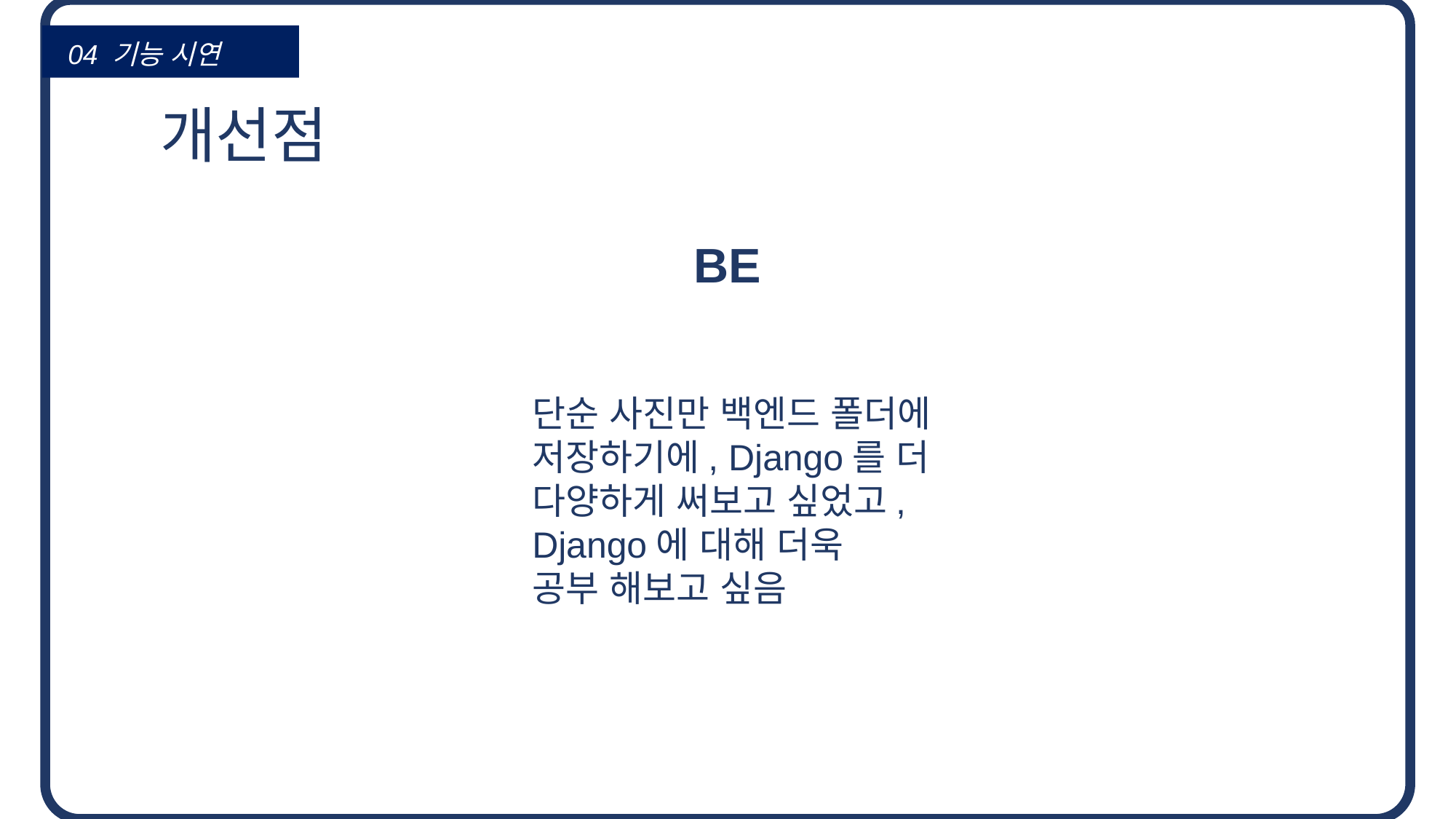

04 기능 시연
  개선점
BE
단순 사진만 백엔드 폴더에 저장하기에, Django를 더 다양하게 써보고 싶었고,
Django에 대해 더욱
공부 해보고 싶음